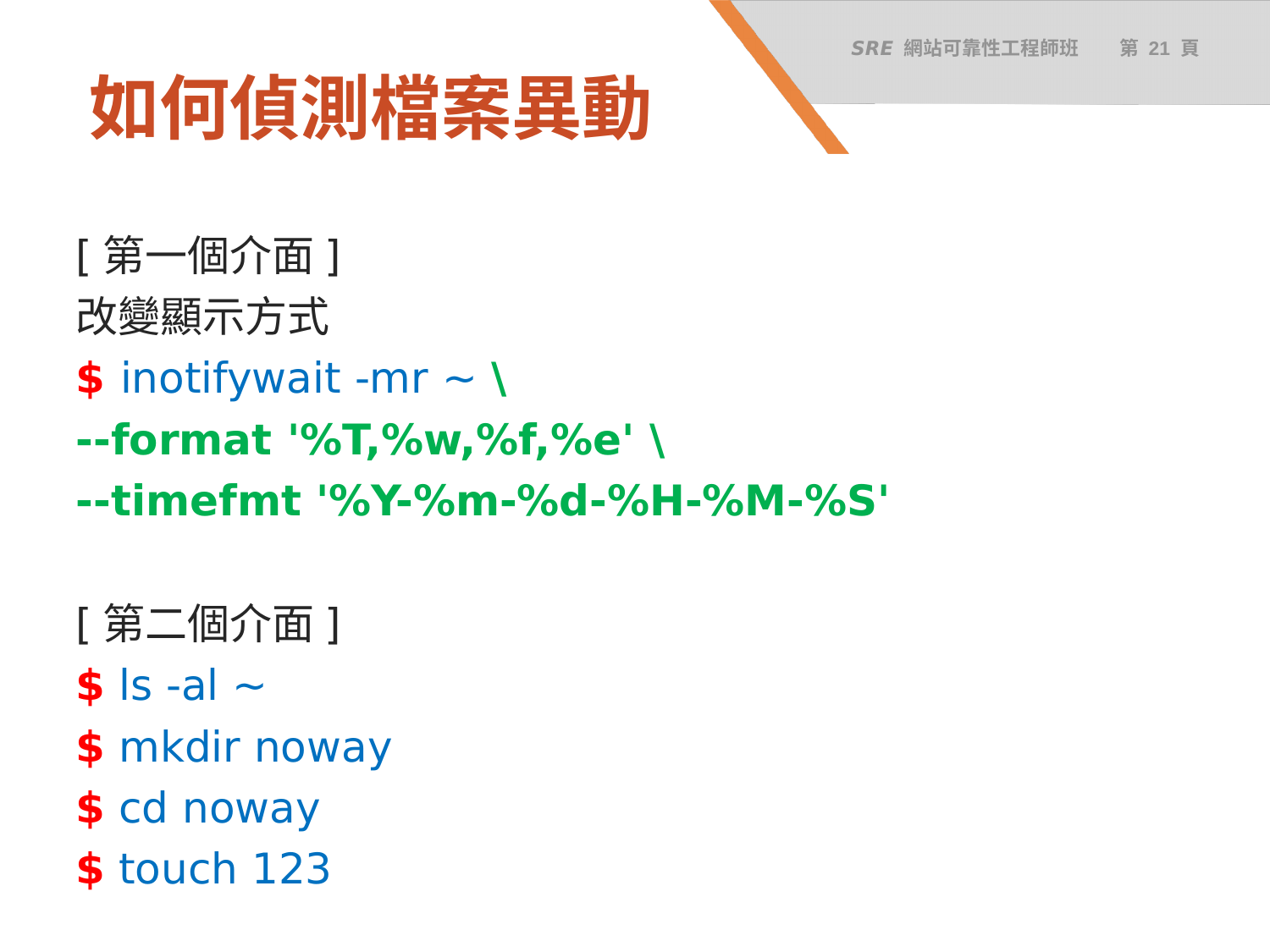

SRE 網站可靠性工程師班
第 21 頁
# 如何偵測檔案異動
[第一個介面]
改變顯示方式
$ inotifywait -mr ~ \
--format '%T,%w,%f,%e' \
--timefmt '%Y-%m-%d-%H-%M-%S'

[第二個介面]
$ ls -al ~
$ mkdir noway
$ cd noway
$ touch 123